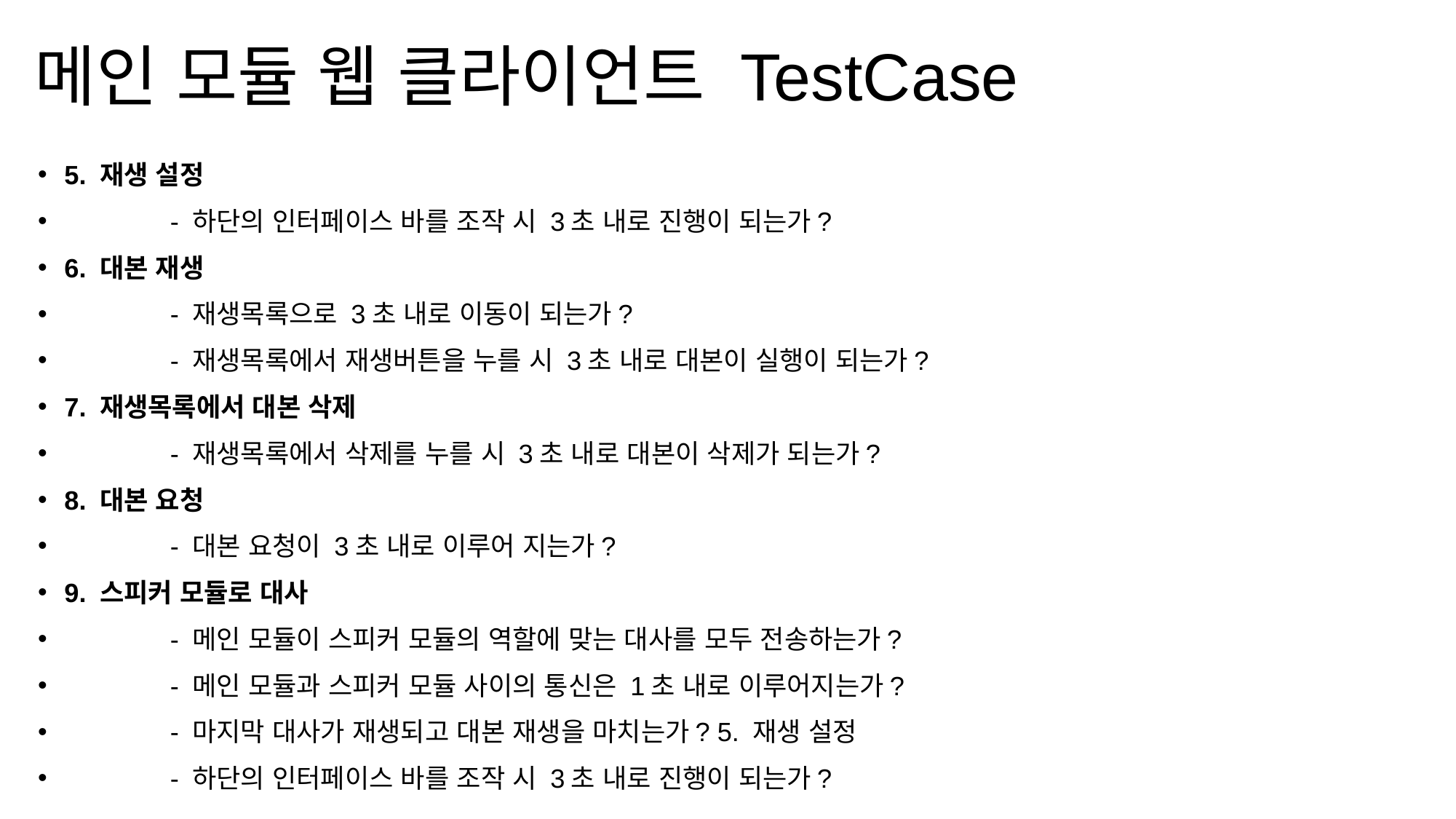

# 메인 모듈 웹 클라이언트 TestCase
5. 재생 설정
 	- 하단의 인터페이스 바를 조작 시 3초 내로 진행이 되는가?
6. 대본 재생
	- 재생목록으로 3초 내로 이동이 되는가?
	- 재생목록에서 재생버튼을 누를 시 3초 내로 대본이 실행이 되는가?
7. 재생목록에서 대본 삭제
	- 재생목록에서 삭제를 누를 시 3초 내로 대본이 삭제가 되는가?
8. 대본 요청
	- 대본 요청이 3초 내로 이루어 지는가?
9. 스피커 모듈로 대사
	- 메인 모듈이 스피커 모듈의 역할에 맞는 대사를 모두 전송하는가?
	- 메인 모듈과 스피커 모듈 사이의 통신은 1초 내로 이루어지는가?
	- 마지막 대사가 재생되고 대본 재생을 마치는가? 5. 재생 설정
	- 하단의 인터페이스 바를 조작 시 3초 내로 진행이 되는가?